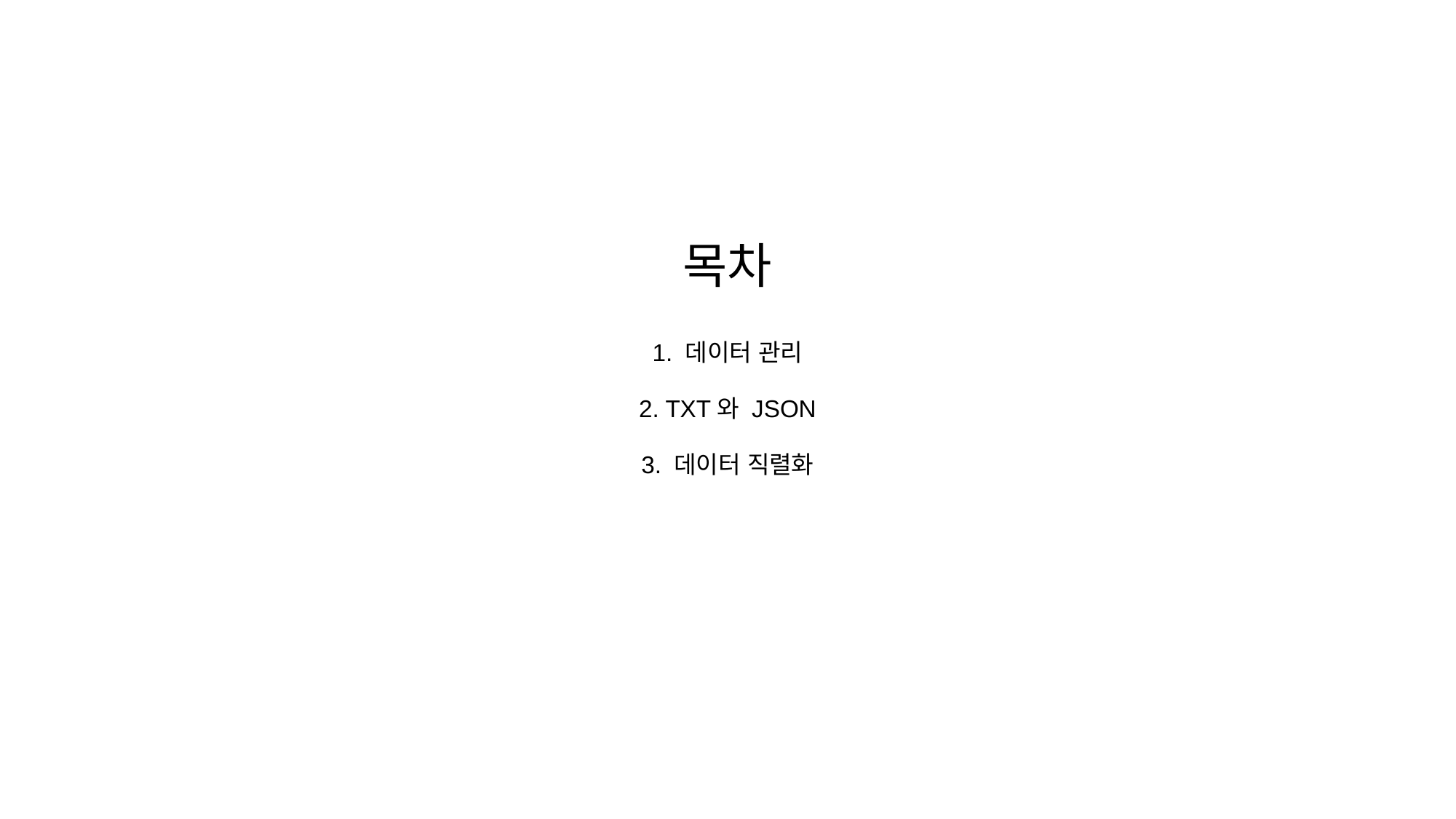

목차
1. 데이터 관리
2. TXT와 JSON
3. 데이터 직렬화